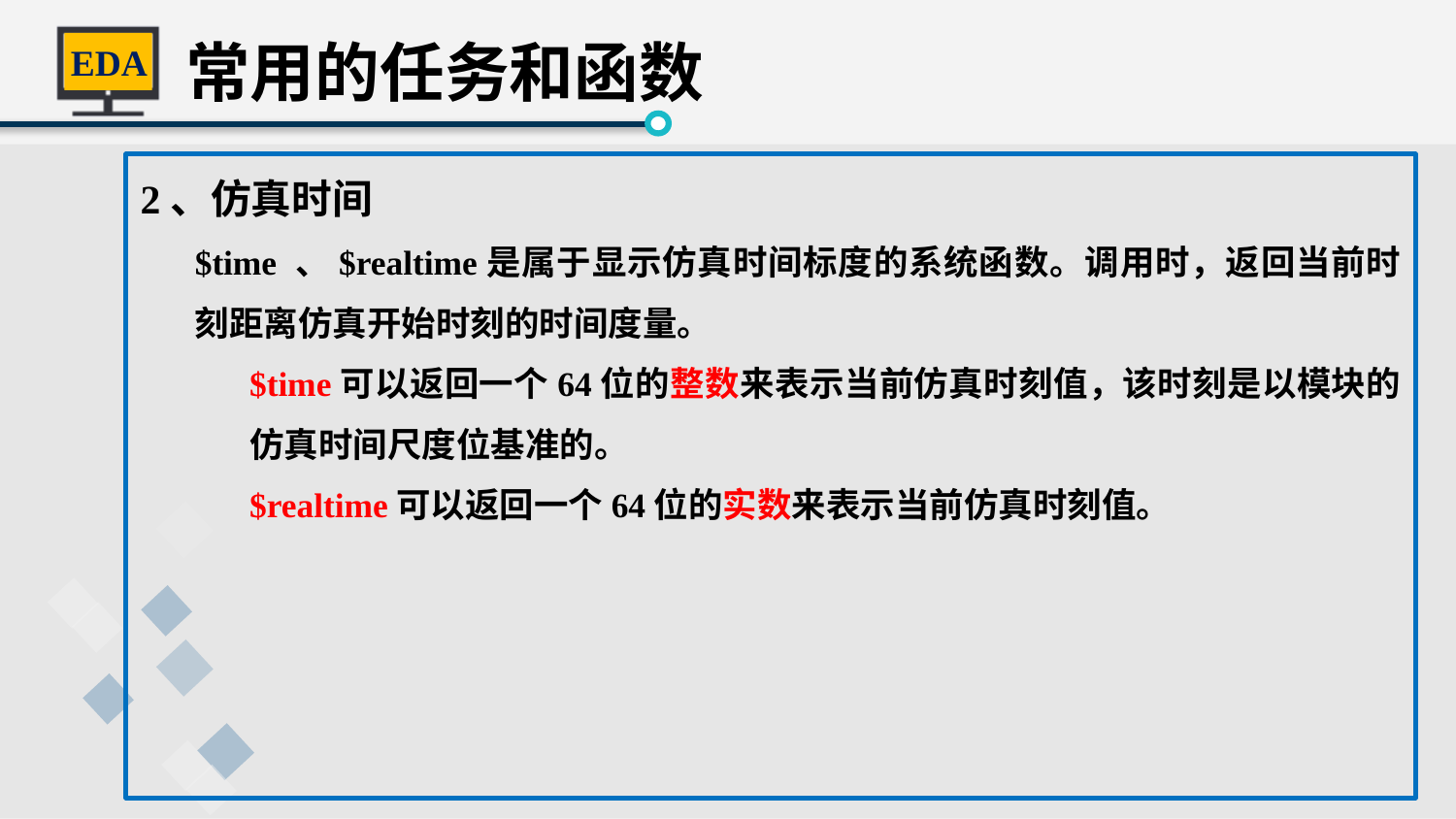

常用的任务和函数
2、仿真时间
$time 、$realtime是属于显示仿真时间标度的系统函数。调用时，返回当前时刻距离仿真开始时刻的时间度量。
$time可以返回一个64位的整数来表示当前仿真时刻值，该时刻是以模块的仿真时间尺度位基准的。
$realtime可以返回一个64位的实数来表示当前仿真时刻值。